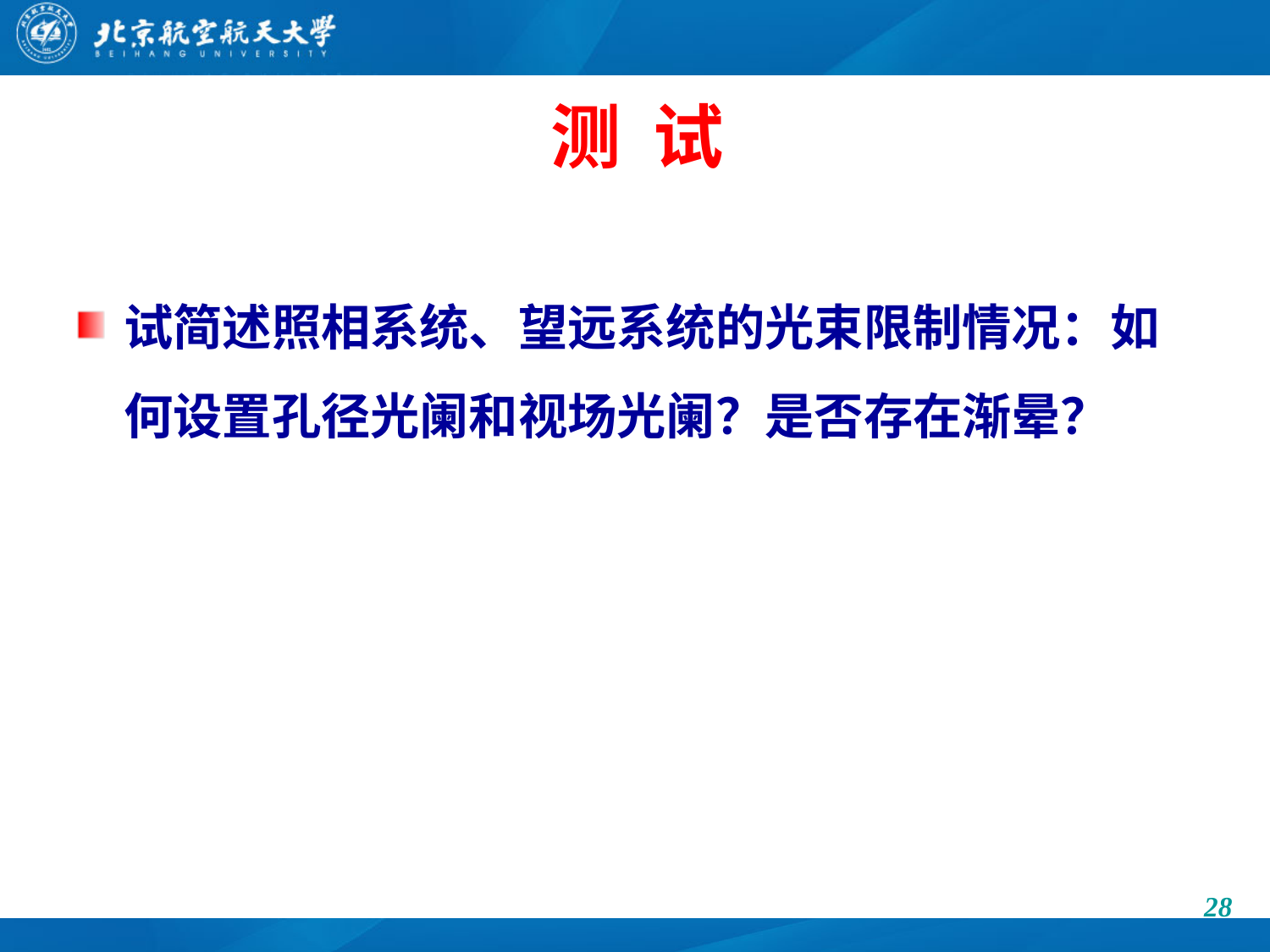

# 测  试

试简述照相系统、望远系统的光束限制情况：如何设置孔径光阑和视场光阑？是否存在渐晕？
28